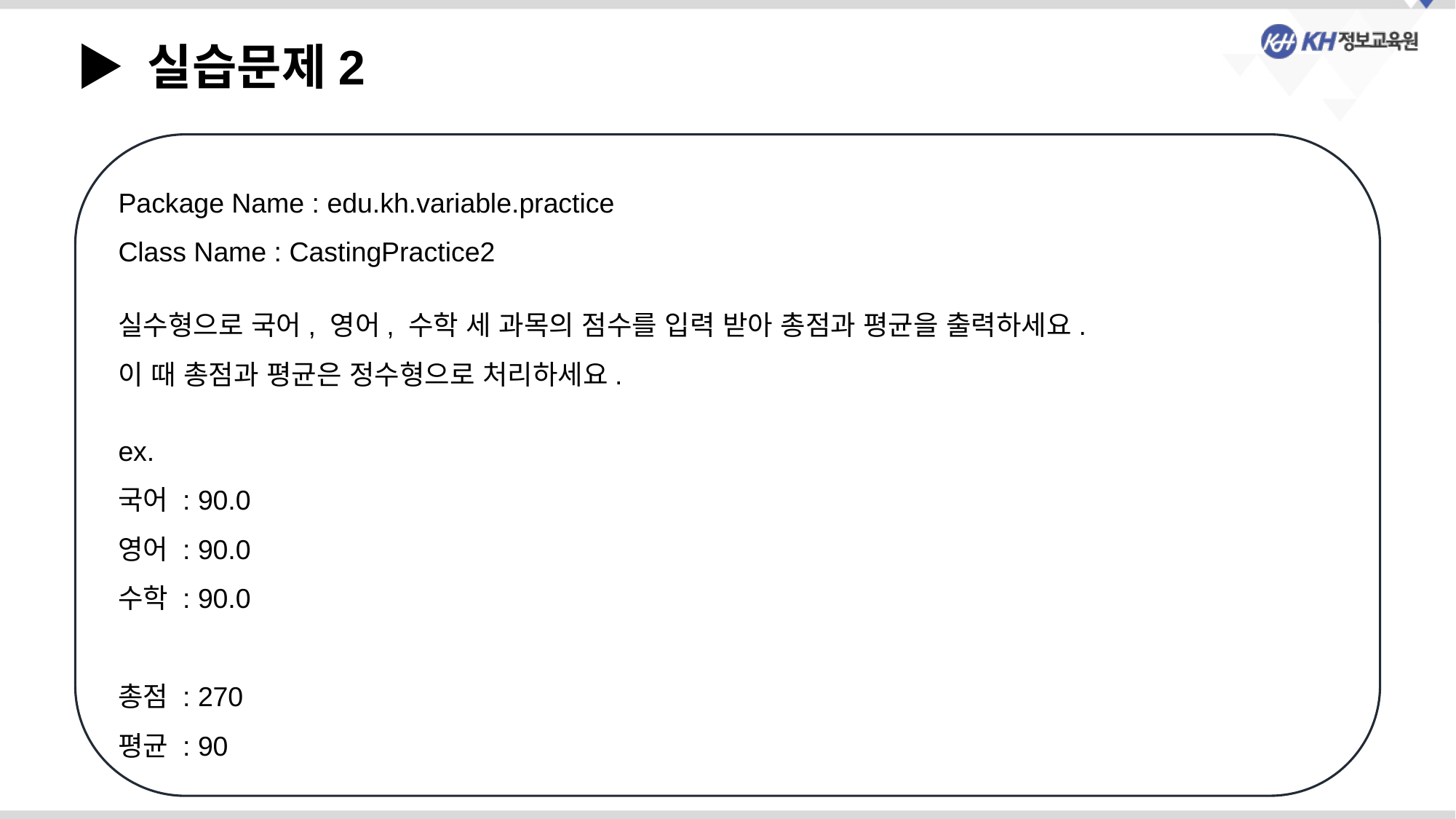

▶ 실습문제2
Package Name : edu.kh.variable.practice
Class Name : CastingPractice2

실수형으로 국어, 영어, 수학 세 과목의 점수를 입력 받아 총점과 평균을 출력하세요.
이 때 총점과 평균은 정수형으로 처리하세요.

ex.
국어 : 90.0
영어 : 90.0
수학 : 90.0

총점 : 270
평균 : 90